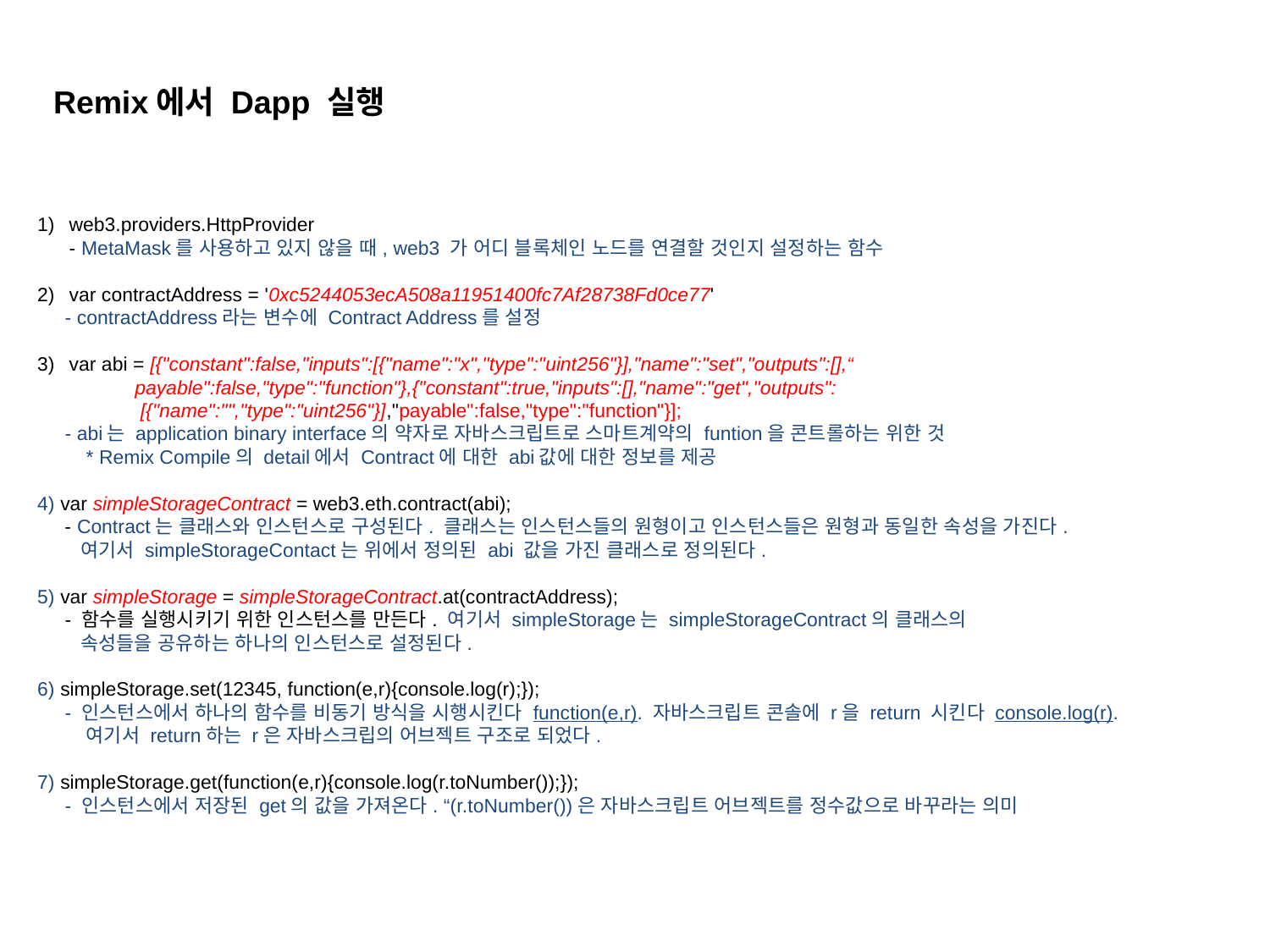

Remix에서 Dapp 실행
web3.providers.HttpProvider
- MetaMask를 사용하고 있지 않을 때, web3 가 어디 블록체인 노드를 연결할 것인지 설정하는 함수

var contractAddress = '0xc5244053ecA508a11951400fc7Af28738Fd0ce77'
     - contractAddress라는 변수에 Contract Address를 설정

var abi = [{"constant":false,"inputs":[{"name":"x","type":"uint256"}],"name":"set","outputs":[],“
            payable":false,"type":"function"},{"constant":true,"inputs":[],"name":"get","outputs":
             [{"name":"","type":"uint256"}],"payable":false,"type":"function"}];
     - abi는 application binary interface의 약자로 자바스크립트로 스마트계약의 funtion을 콘트롤하는 위한 것
        * Remix Compile의 detail에서 Contract에 대한 abi값에 대한 정보를 제공

4) var simpleStorageContract = web3.eth.contract(abi);
     - Contract는 클래스와 인스턴스로 구성된다. 클래스는 인스턴스들의 원형이고 인스턴스들은 원형과 동일한 속성을 가진다.
       여기서 simpleStorageContact는 위에서 정의된 abi 값을 가진 클래스로 정의된다.

5) var simpleStorage = simpleStorageContract.at(contractAddress);
     - 함수를 실행시키기 위한 인스턴스를 만든다. 여기서 simpleStorage는 simpleStorageContract의 클래스의
       속성들을 공유하는 하나의 인스턴스로 설정된다.

6) simpleStorage.set(12345, function(e,r){console.log(r);});
     - 인스턴스에서 하나의 함수를 비동기 방식을 시행시킨다 function(e,r). 자바스크립트 콘솔에 r을 return 시킨다 console.log(r).
        여기서 return하는 r은 자바스크립의 어브젝트 구조로 되었다.

7) simpleStorage.get(function(e,r){console.log(r.toNumber());});
     - 인스턴스에서 저장된 get의 값을 가져온다. “(r.toNumber())은 자바스크립트 어브젝트를 정수값으로 바꾸라는 의미